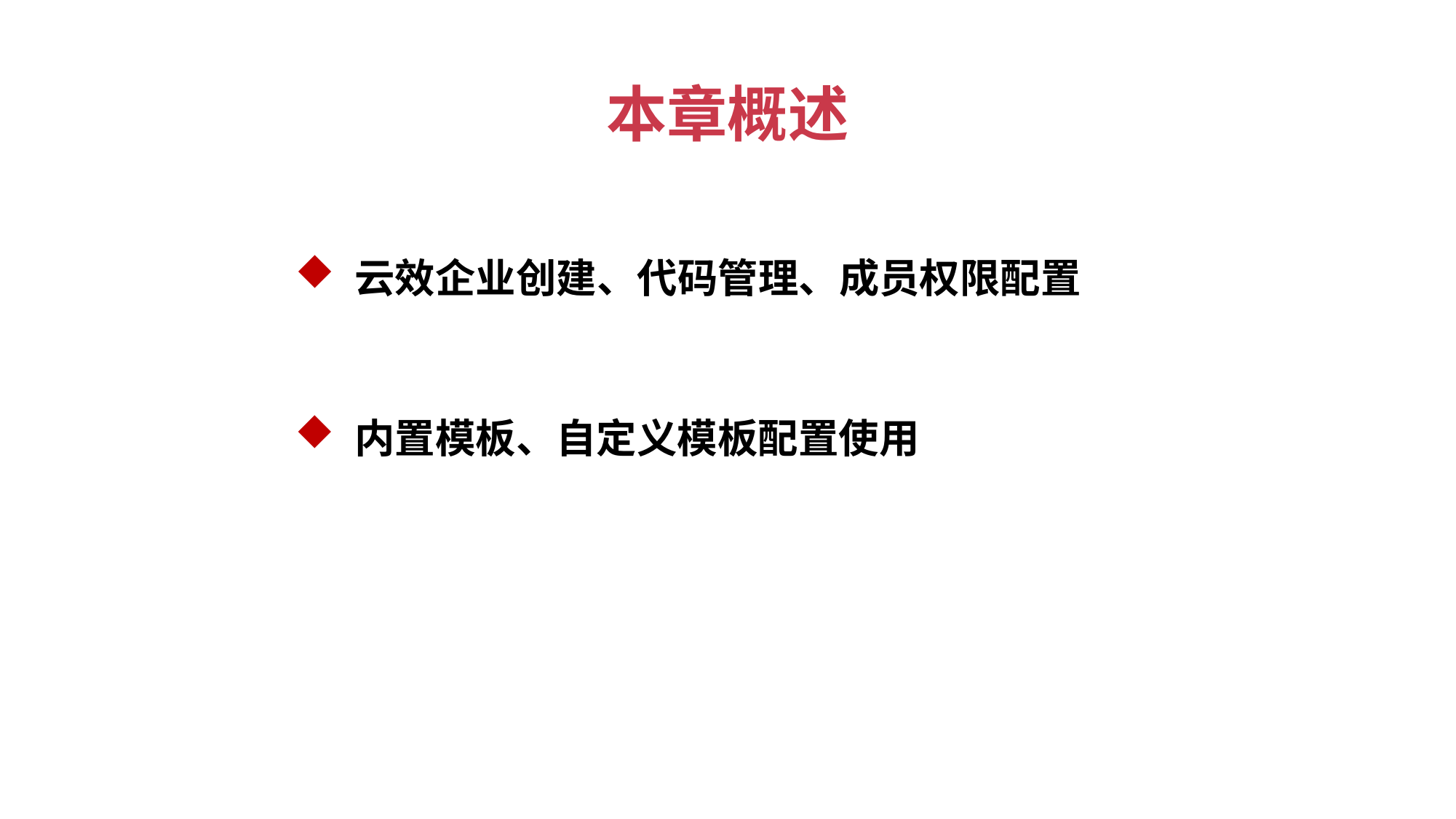

本章概述
 云效企业创建、代码管理、成员权限配置
 内置模板、自定义模板配置使用